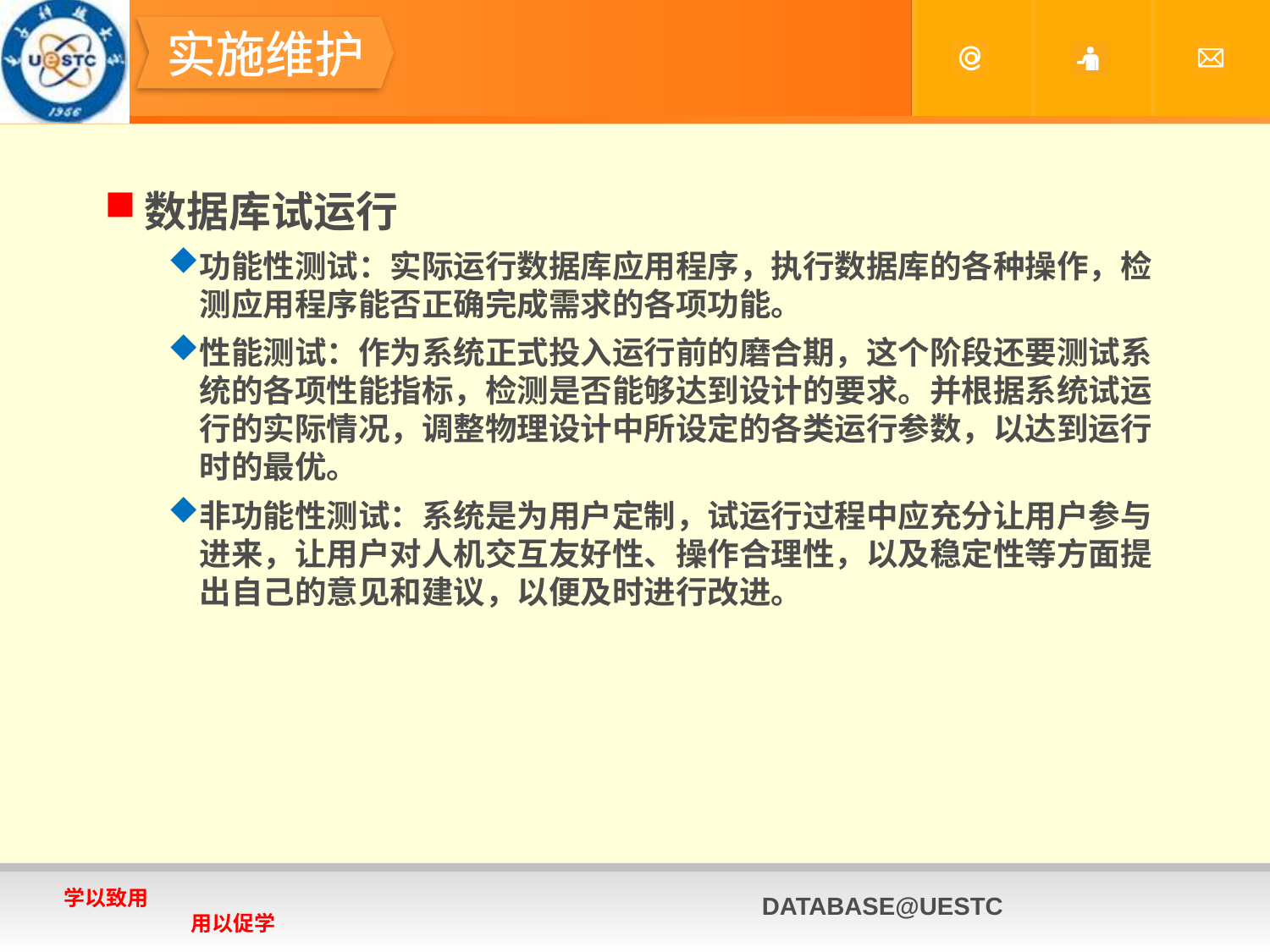

#
实施维护
数据库试运行
功能性测试：实际运行数据库应用程序，执行数据库的各种操作，检测应用程序能否正确完成需求的各项功能。
性能测试：作为系统正式投入运行前的磨合期，这个阶段还要测试系统的各项性能指标，检测是否能够达到设计的要求。并根据系统试运行的实际情况，调整物理设计中所设定的各类运行参数，以达到运行时的最优。
非功能性测试：系统是为用户定制，试运行过程中应充分让用户参与进来，让用户对人机交互友好性、操作合理性，以及稳定性等方面提出自己的意见和建议，以便及时进行改进。